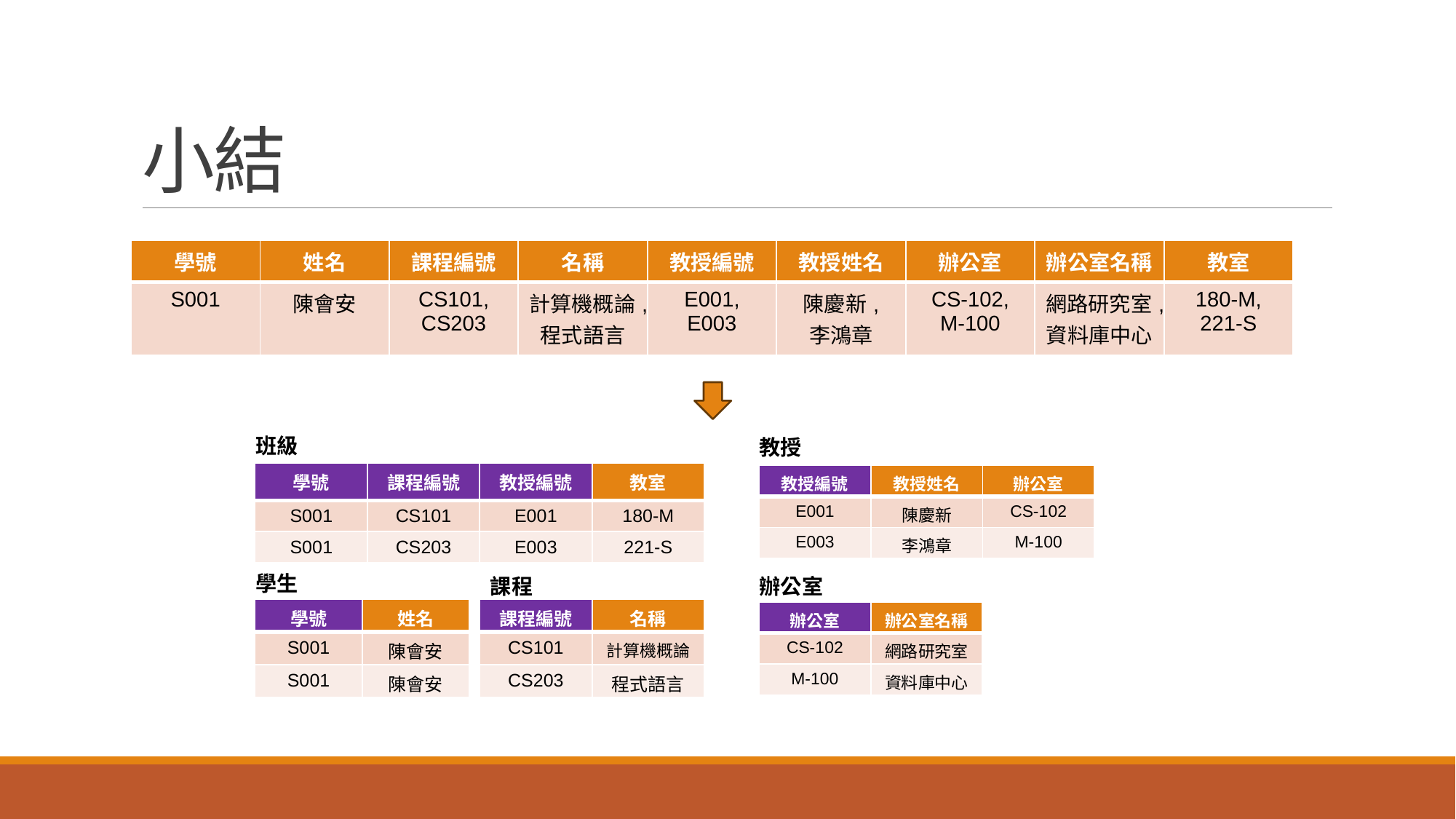

# 小結
| 學號 | 姓名 | 課程編號 | 名稱 | 教授編號 | 教授姓名 | 辦公室 | 辦公室名稱 | 教室 |
| --- | --- | --- | --- | --- | --- | --- | --- | --- |
| S001 | 陳會安 | CS101, CS203 | 計算機概論, 程式語言 | E001, E003 | 陳慶新, 李鴻章 | CS-102, M-100 | 網路研究室, 資料庫中心 | 180-M, 221-S |

班級
教授
| 學號 | 課程編號 | 教授編號 | 教室 |
| --- | --- | --- | --- |
| S001 | CS101 | E001 | 180-M |
| S001 | CS203 | E003 | 221-S |
| 教授編號 | 教授姓名 | 辦公室 |
| --- | --- | --- |
| E001 | 陳慶新 | CS-102 |
| E003 | 李鴻章 | M-100 |
學生
課程
辦公室
| 學號 | 姓名 |
| --- | --- |
| S001 | 陳會安 |
| S001 | 陳會安 |
| 課程編號 | 名稱 |
| --- | --- |
| CS101 | 計算機概論 |
| CS203 | 程式語言 |
| 辦公室 | 辦公室名稱 |
| --- | --- |
| CS-102 | 網路研究室 |
| M-100 | 資料庫中心 |